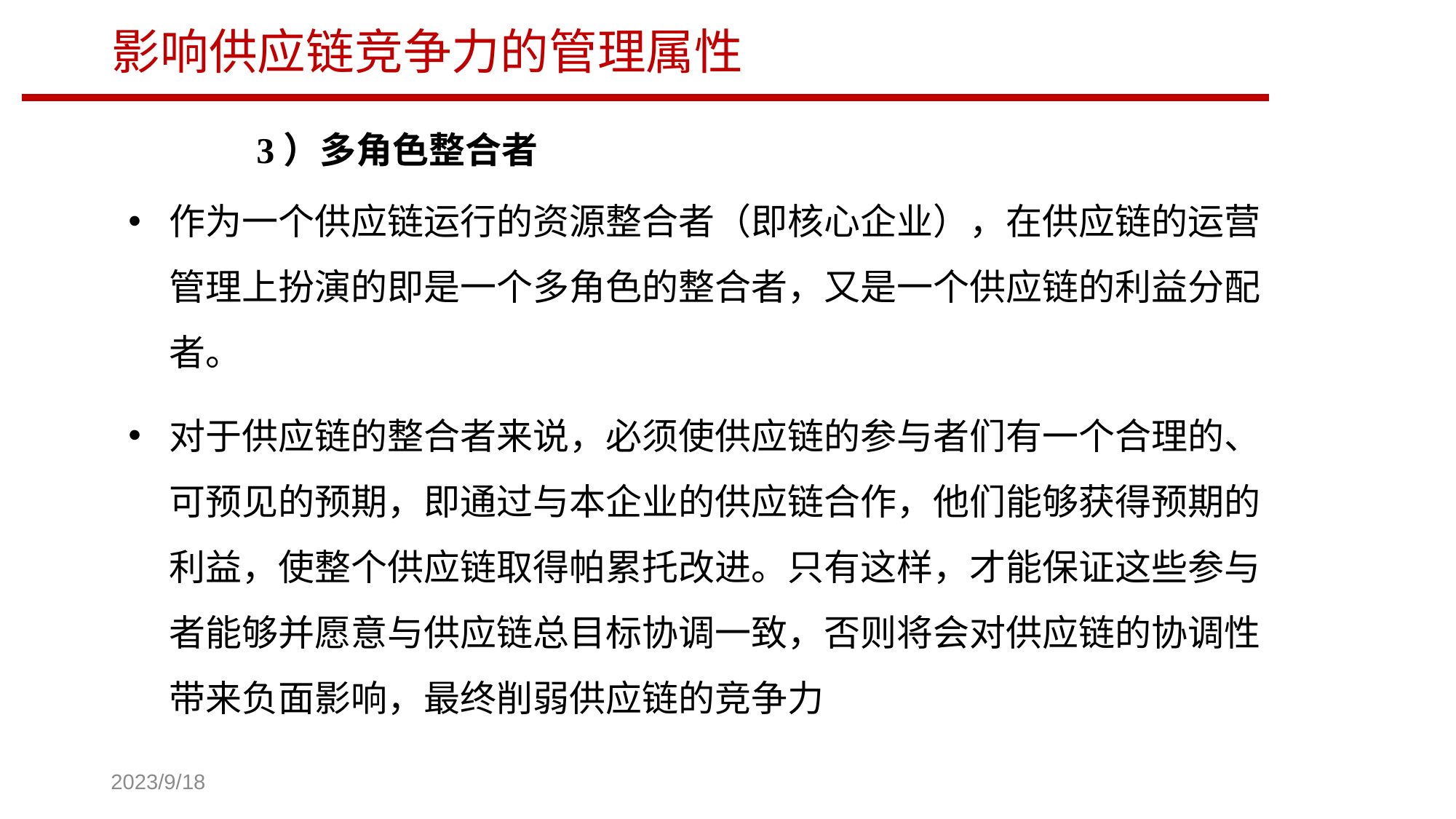

影响供应链竞争力的管理属性
3）多角色整合者
作为一个供应链运行的资源整合者（即核心企业），在供应链的运营管理上扮演的即是一个多角色的整合者，又是一个供应链的利益分配者。
对于供应链的整合者来说，必须使供应链的参与者们有一个合理的、可预见的预期，即通过与本企业的供应链合作，他们能够获得预期的利益，使整个供应链取得帕累托改进。只有这样，才能保证这些参与者能够并愿意与供应链总目标协调一致，否则将会对供应链的协调性带来负面影响，最终削弱供应链的竞争力
2023/9/18